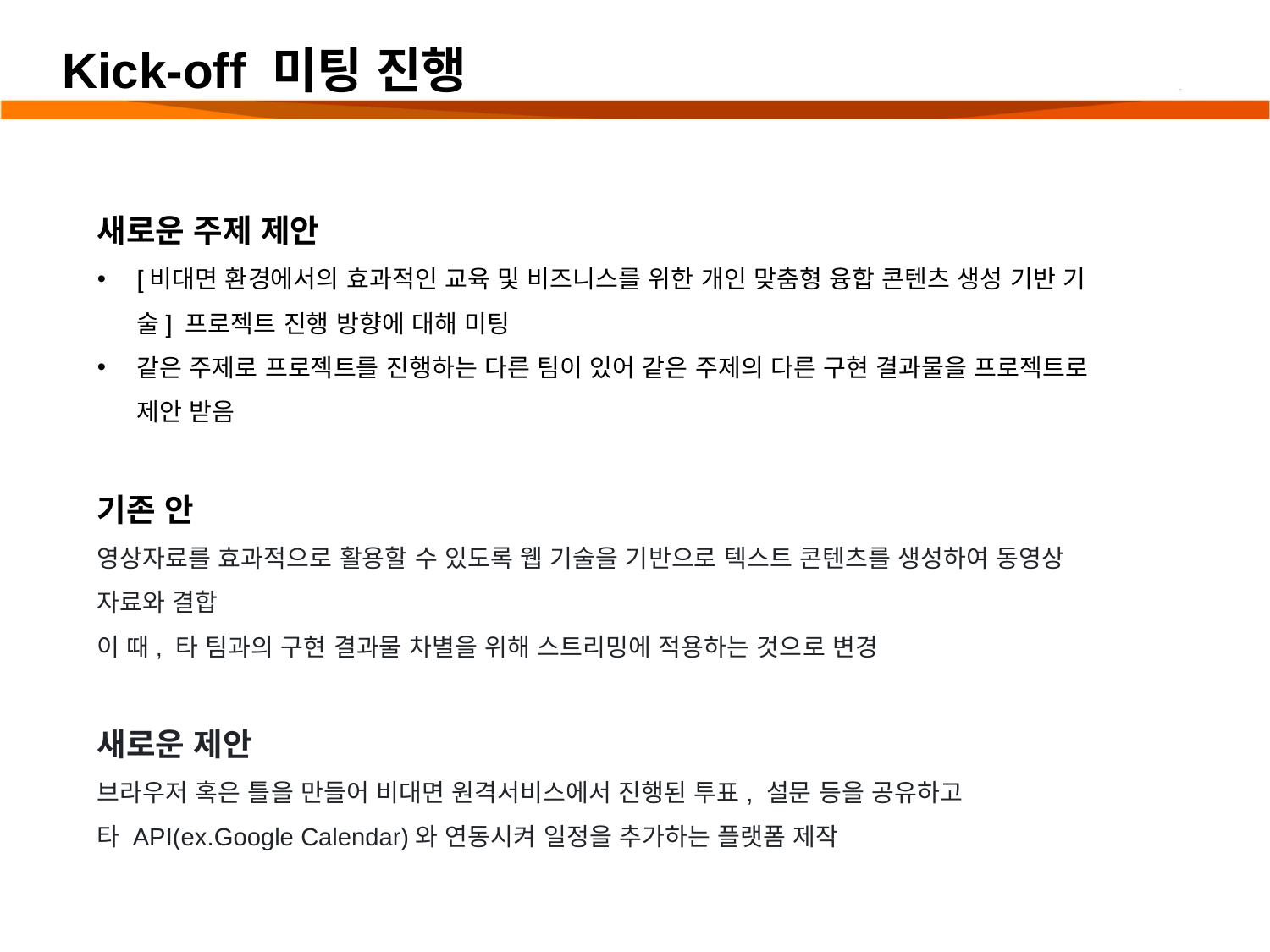

# Kick-off 미팅 진행
새로운 주제 제안
[비대면 환경에서의 효과적인 교육 및 비즈니스를 위한 개인 맞춤형 융합 콘텐츠 생성 기반 기술] 프로젝트 진행 방향에 대해 미팅
같은 주제로 프로젝트를 진행하는 다른 팀이 있어 같은 주제의 다른 구현 결과물을 프로젝트로 제안 받음

기존 안
영상자료를 효과적으로 활용할 수 있도록 웹 기술을 기반으로 텍스트 콘텐츠를 생성하여 동영상 자료와 결합
이 때, 타 팀과의 구현 결과물 차별을 위해 스트리밍에 적용하는 것으로 변경

새로운 제안
브라우저 혹은 틀을 만들어 비대면 원격서비스에서 진행된 투표, 설문 등을 공유하고
타 API(ex.Google Calendar)와 연동시켜 일정을 추가하는 플랫폼 제작